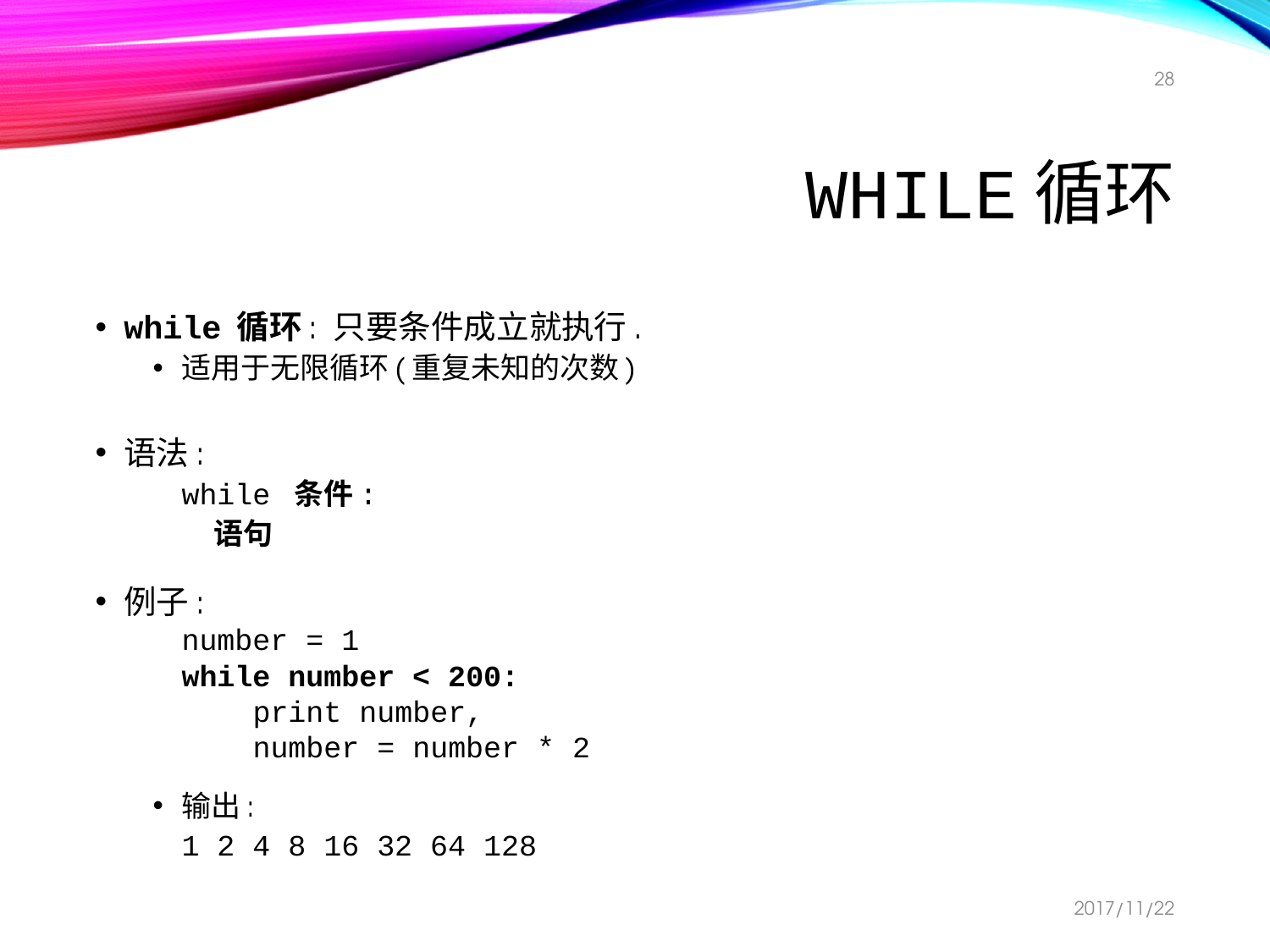

28
# While循环
while 循环: 只要条件成立就执行.
适用于无限循环(重复未知的次数)

语法:
	while 条件:
	    语句

例子:
	number = 1
	while number < 200:
	    print number,
	    number = number * 2

输出:
	1 2 4 8 16 32 64 128
2017/11/22